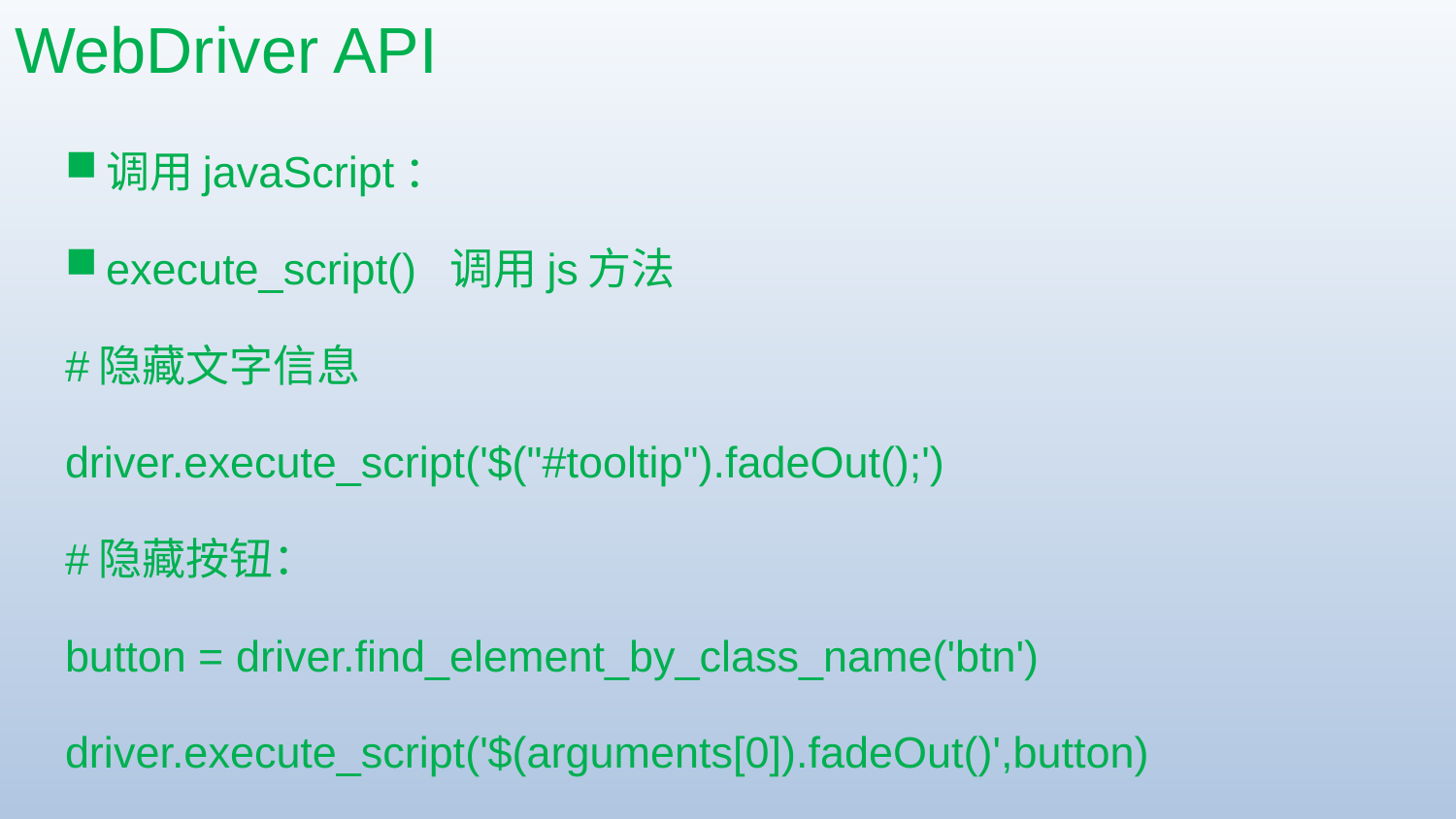

# WebDriver API
调用javaScript：
execute_script()  调用js方法
#隐藏文字信息
driver.execute_script('$("#tooltip").fadeOut();')
#隐藏按钮：
button = driver.find_element_by_class_name('btn')
driver.execute_script('$(arguments[0]).fadeOut()',button)